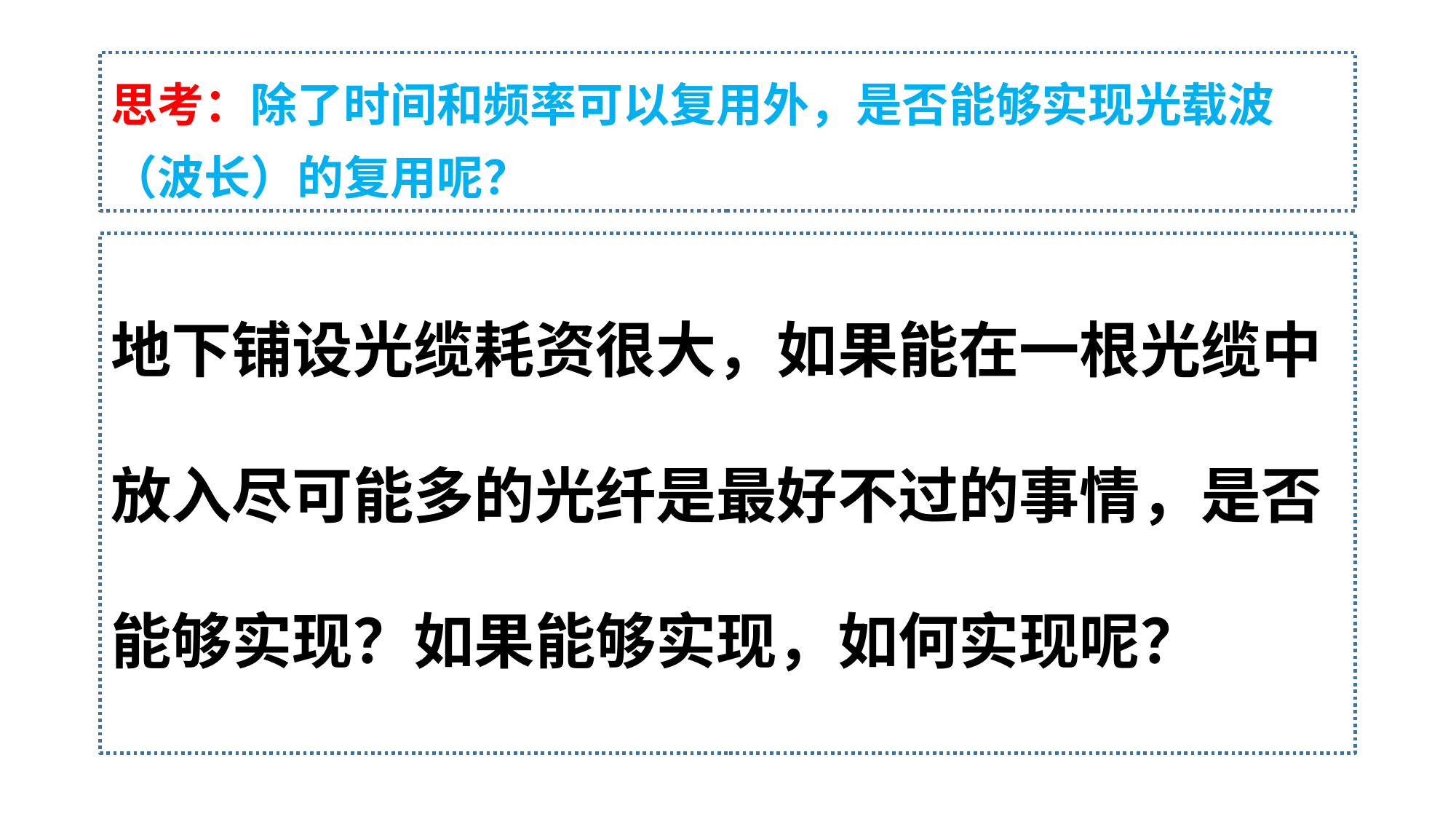

# 思考：除了时间和频率可以复用外，是否能够实现光载波（波长）的复用呢？
地下铺设光缆耗资很大，如果能在一根光缆中放入尽可能多的光纤是最好不过的事情，是否能够实现？如果能够实现，如何实现呢？